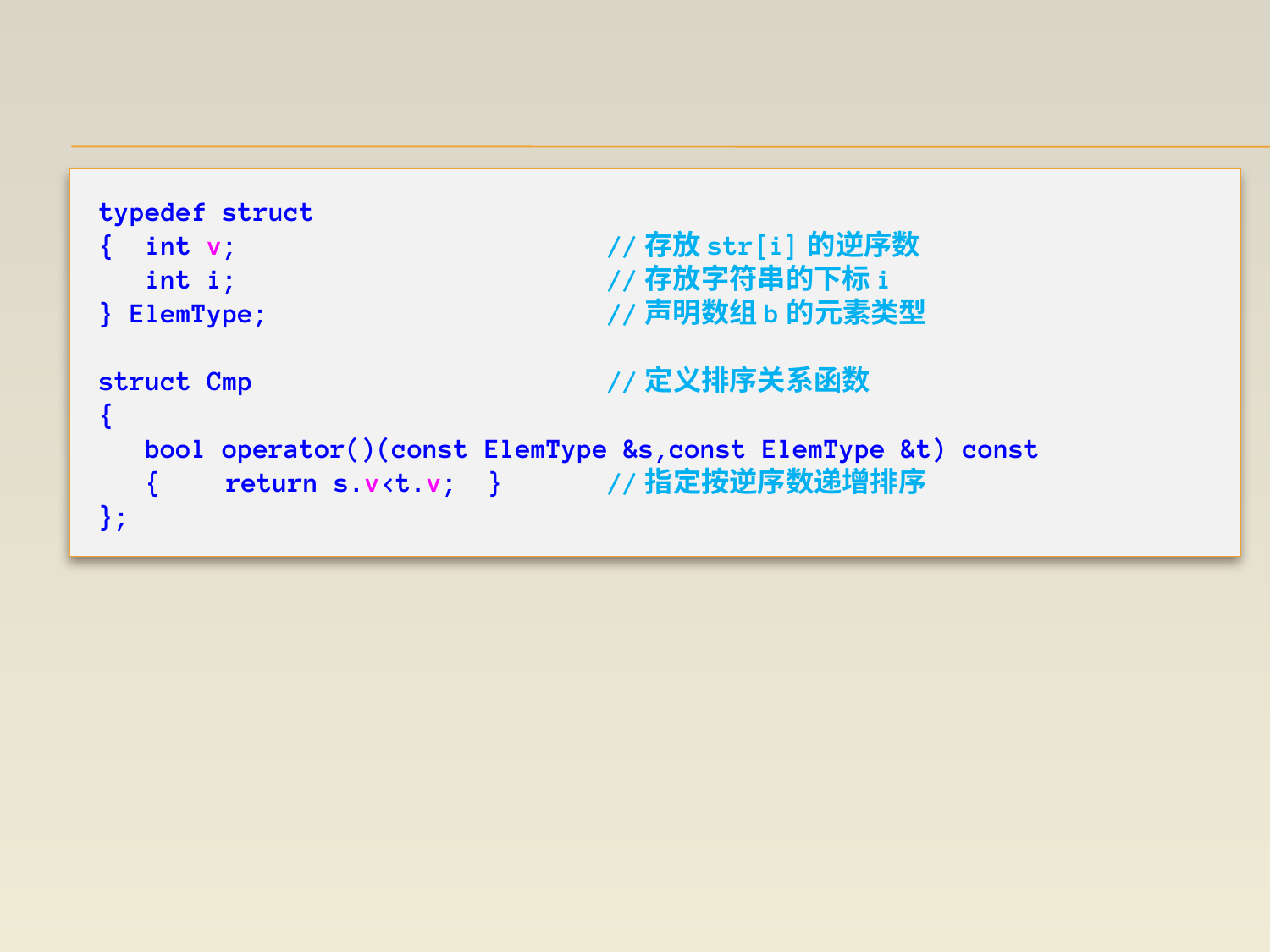

typedef struct
{  int v;			//存放str[i]的逆序数
   int i;			//存放字符串的下标i
} ElemType;			//声明数组b的元素类型
struct Cmp			//定义排序关系函数
{
   bool operator()(const ElemType &s,const ElemType &t) const
   {	return s.v<t.v;  }	//指定按逆序数递增排序
};